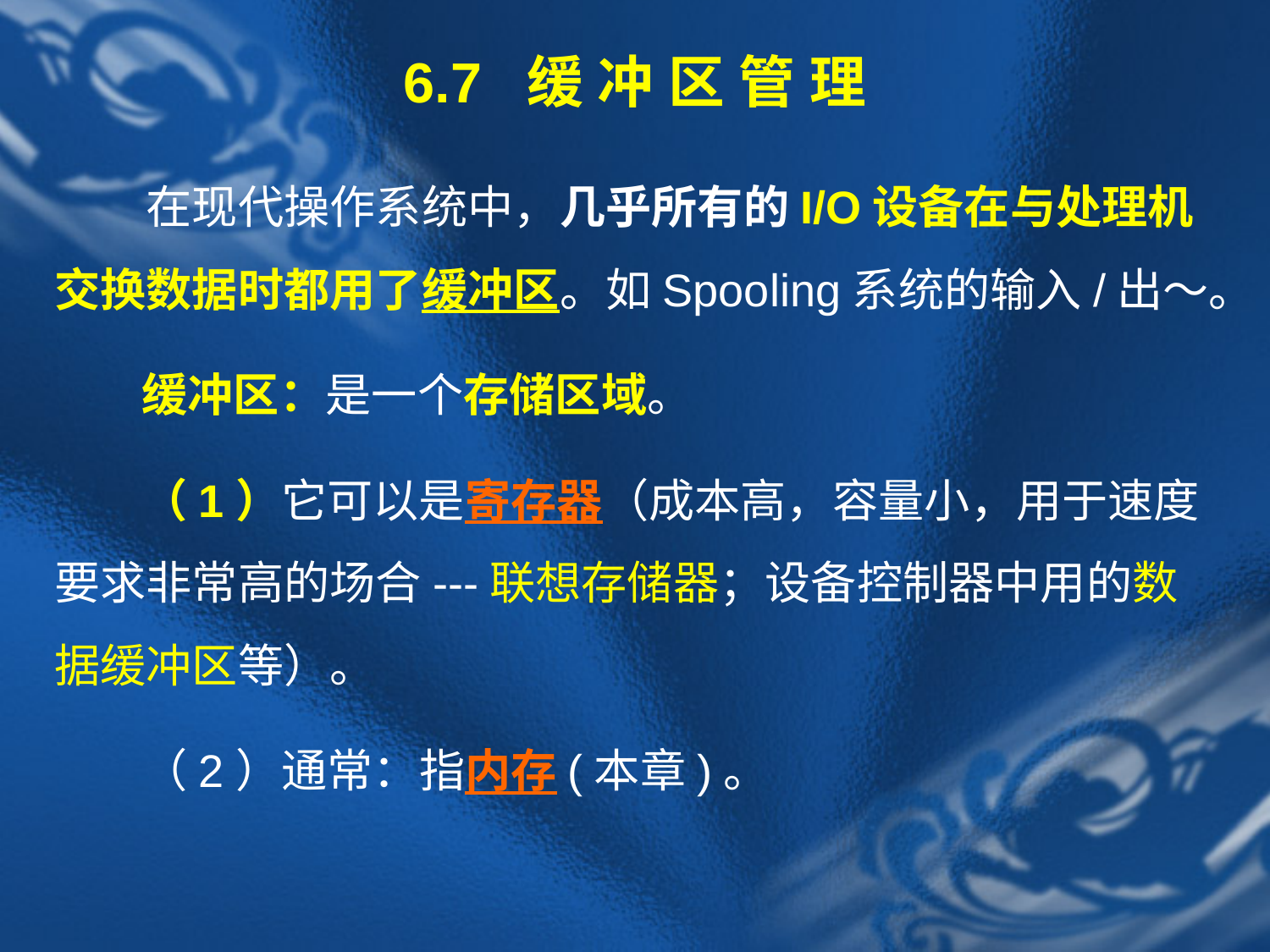

# 6.7  缓 冲 区 管 理
　　在现代操作系统中，几乎所有的I/O设备在与处理机交换数据时都用了缓冲区。如Spooling系统的输入/出～。
缓冲区：是一个存储区域。
（1）它可以是寄存器（成本高，容量小，用于速度要求非常高的场合---联想存储器；设备控制器中用的数据缓冲区等）。
（2）通常：指内存(本章)。